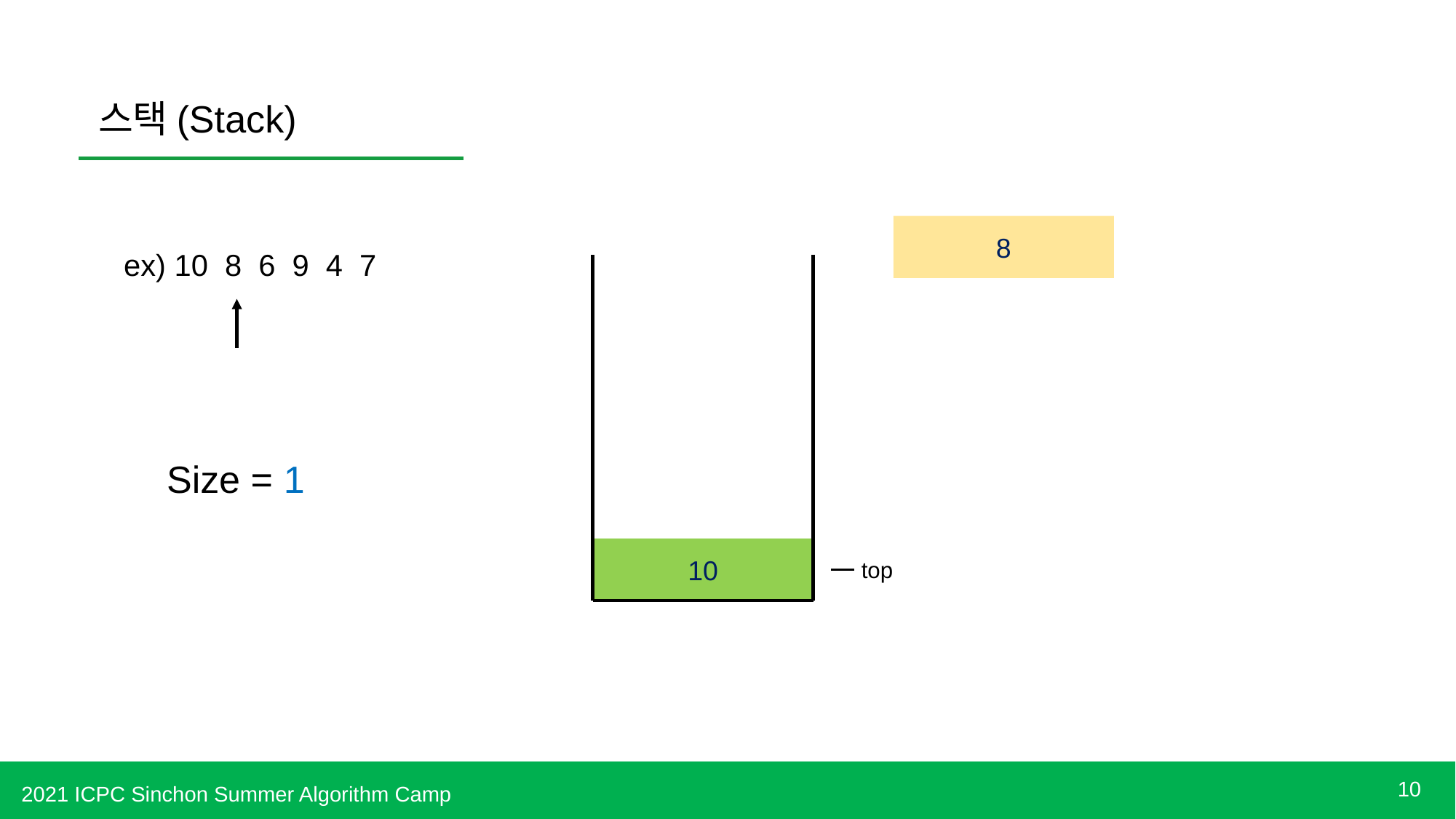

스택(Stack)
8
ex) 10  8  6  9  4  7
Size = 1
10
top

10
2021 ICPC Sinchon Summer Algorithm Camp